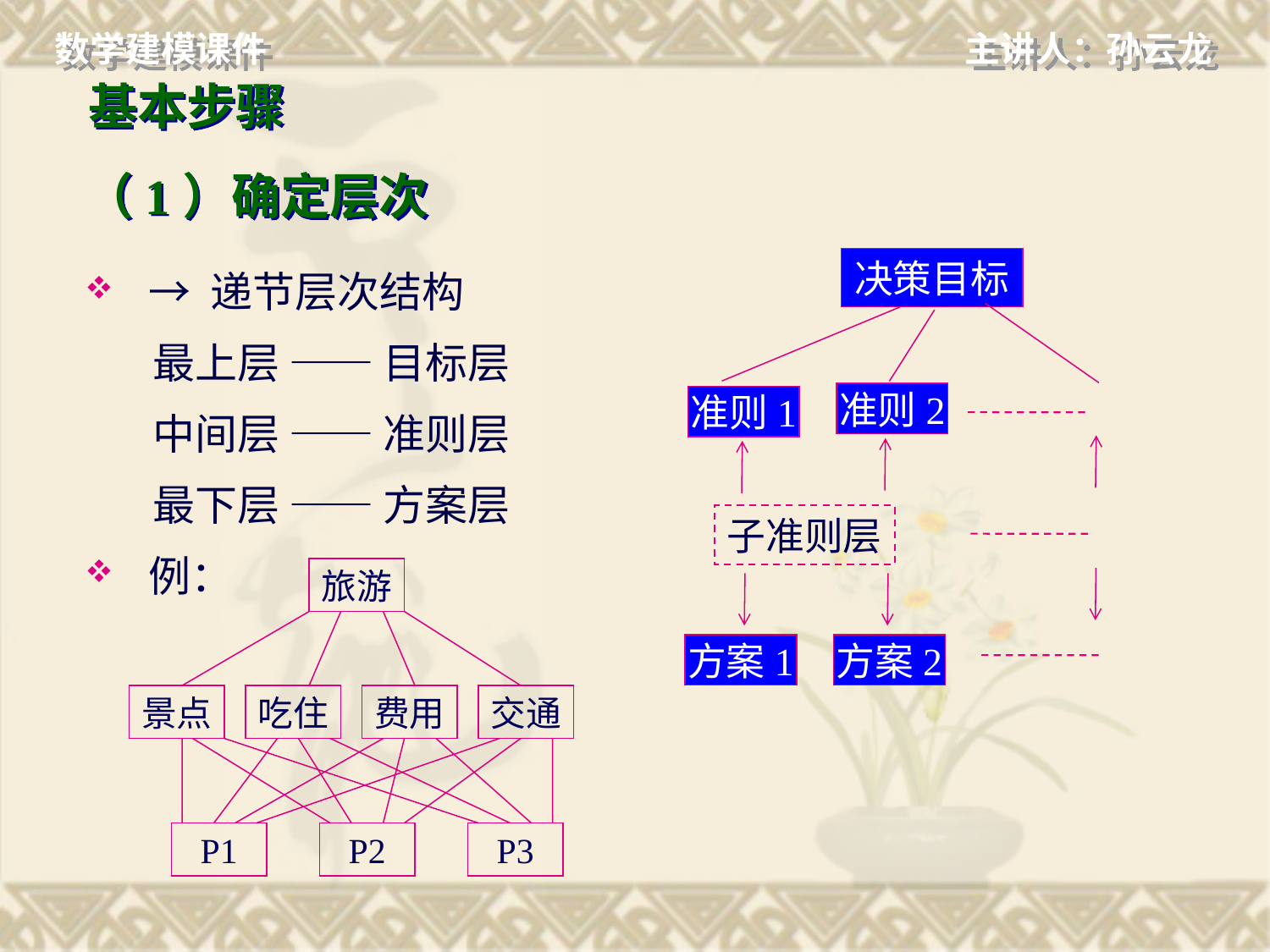

# 基本步骤
（1）确定层次
决策目标

准则2
准则1

子准则层

方案1
方案2

→ 递节层次结构
      最上层 —— 目标层
      中间层 —— 准则层
      最下层 —— 方案层
例：
旅游

景点
吃住
费用
交通

P1
P2
P3